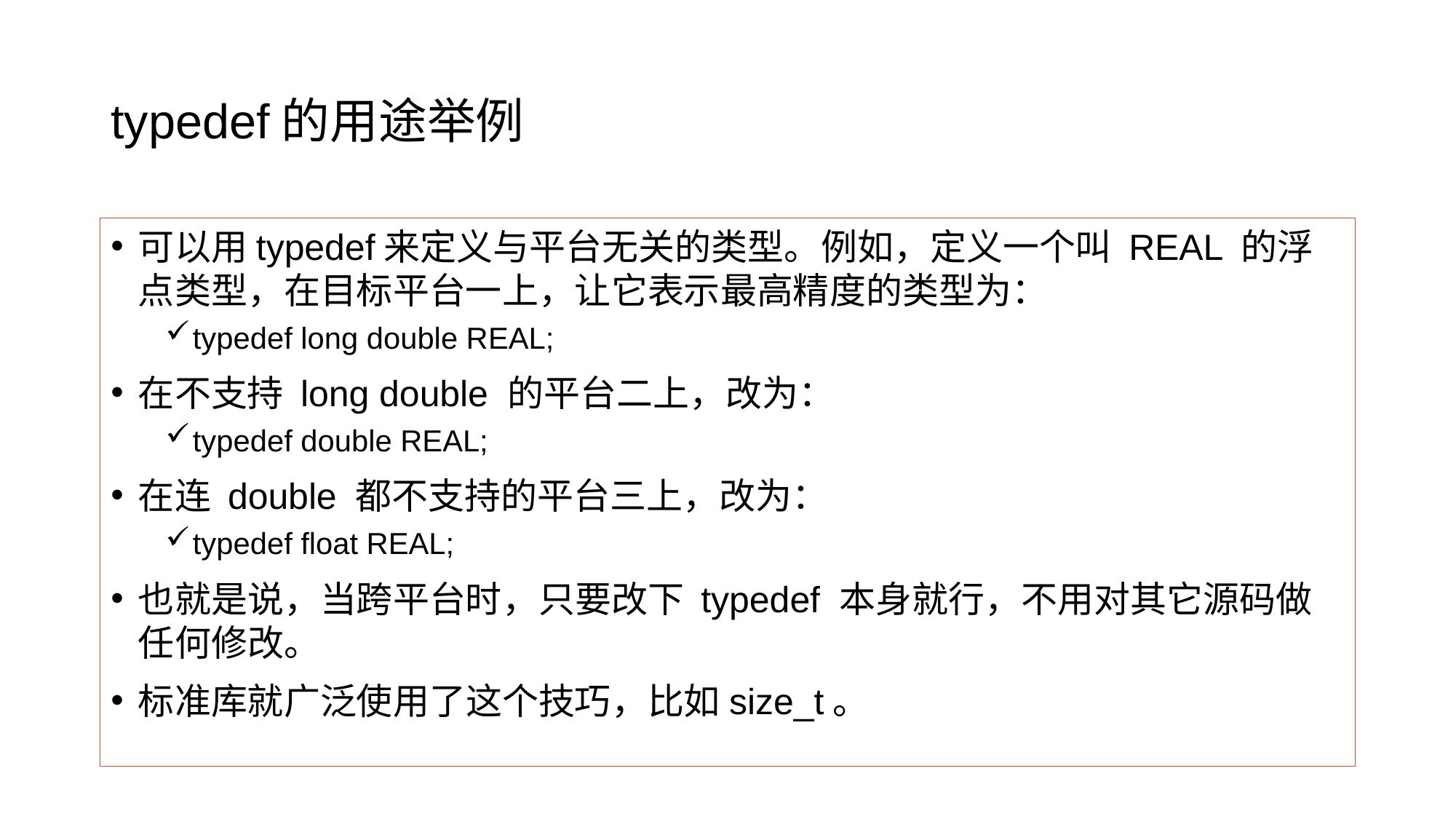

# typedef的用途举例
可以用typedef来定义与平台无关的类型。例如，定义一个叫 REAL 的浮点类型，在目标平台一上，让它表示最高精度的类型为：
typedef long double REAL;
在不支持 long double 的平台二上，改为：
typedef double REAL;
在连 double 都不支持的平台三上，改为：
typedef float REAL;
也就是说，当跨平台时，只要改下 typedef 本身就行，不用对其它源码做任何修改。
标准库就广泛使用了这个技巧，比如size_t。